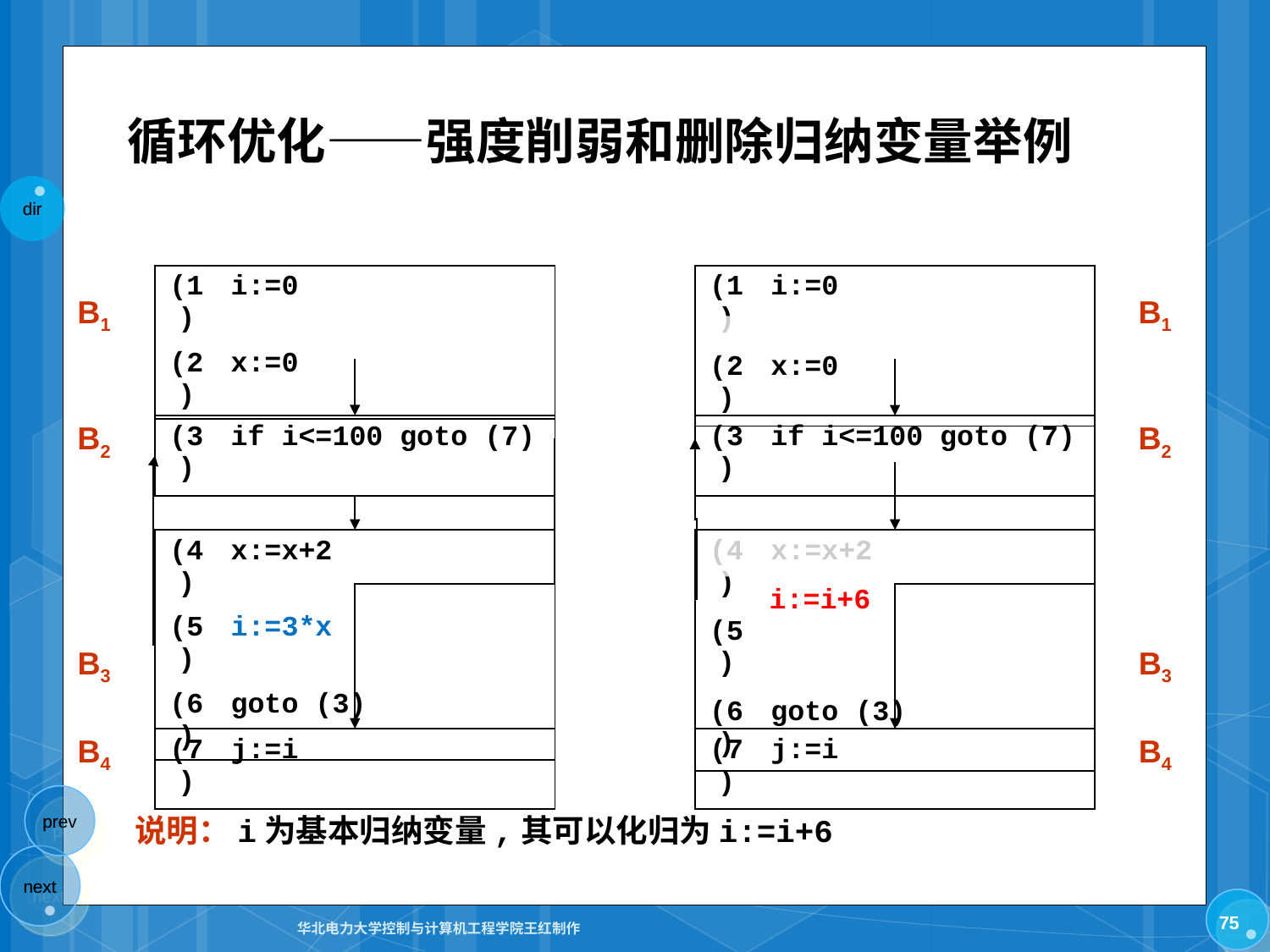

# 循环优化——强度削弱和删除归纳变量举例

| (1) | i:=0 |
| --- | --- |
| (2) | x:=0 |
| (1) | i:=0 |
| --- | --- |
| (2) | x:=0 |
B1
B1

B2
B2
| (3) | if i<=100 goto (7) |
| --- | --- |
| (3) | if i<=100 goto (7) |
| --- | --- |
| (4) | x:=x+2 |
| --- | --- |
| (5) | i:=3\*x |
| (6) | goto (3) |
| (4) | x:=x+2 |
| --- | --- |
| (5) |  |
| (6) | goto (3) |

i:=i+6
B3
B3
B4
B4
| (7) | j:=i |
| --- | --- |
| (7) | j:=i |
| --- | --- |
说明：i为基本归纳变量,其可以化归为i:=i+6
75
华北电力大学控制与计算机工程学院王红制作